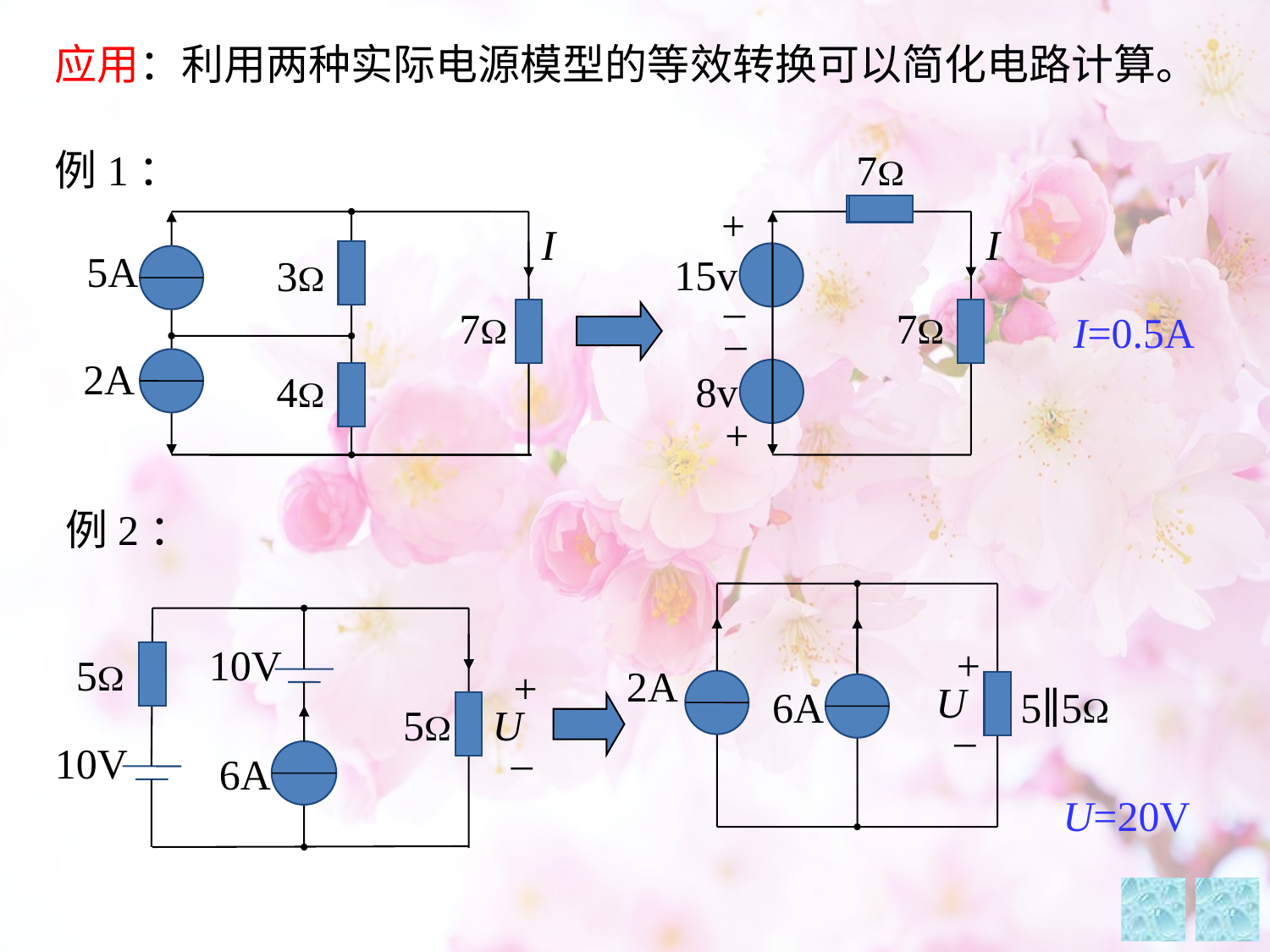

应用：利用两种实际电源模型的等效转换可以简化电路计算。
例1：
7Ω

+

I

15v

_
7Ω
_

8v

+

I
5A

3Ω

7Ω

2A

4Ω

I=0.5A

例2：

+
U
_
2A

6A

5∥5Ω

10V

5Ω

+
U
_

5Ω

10V
6A

U=20V